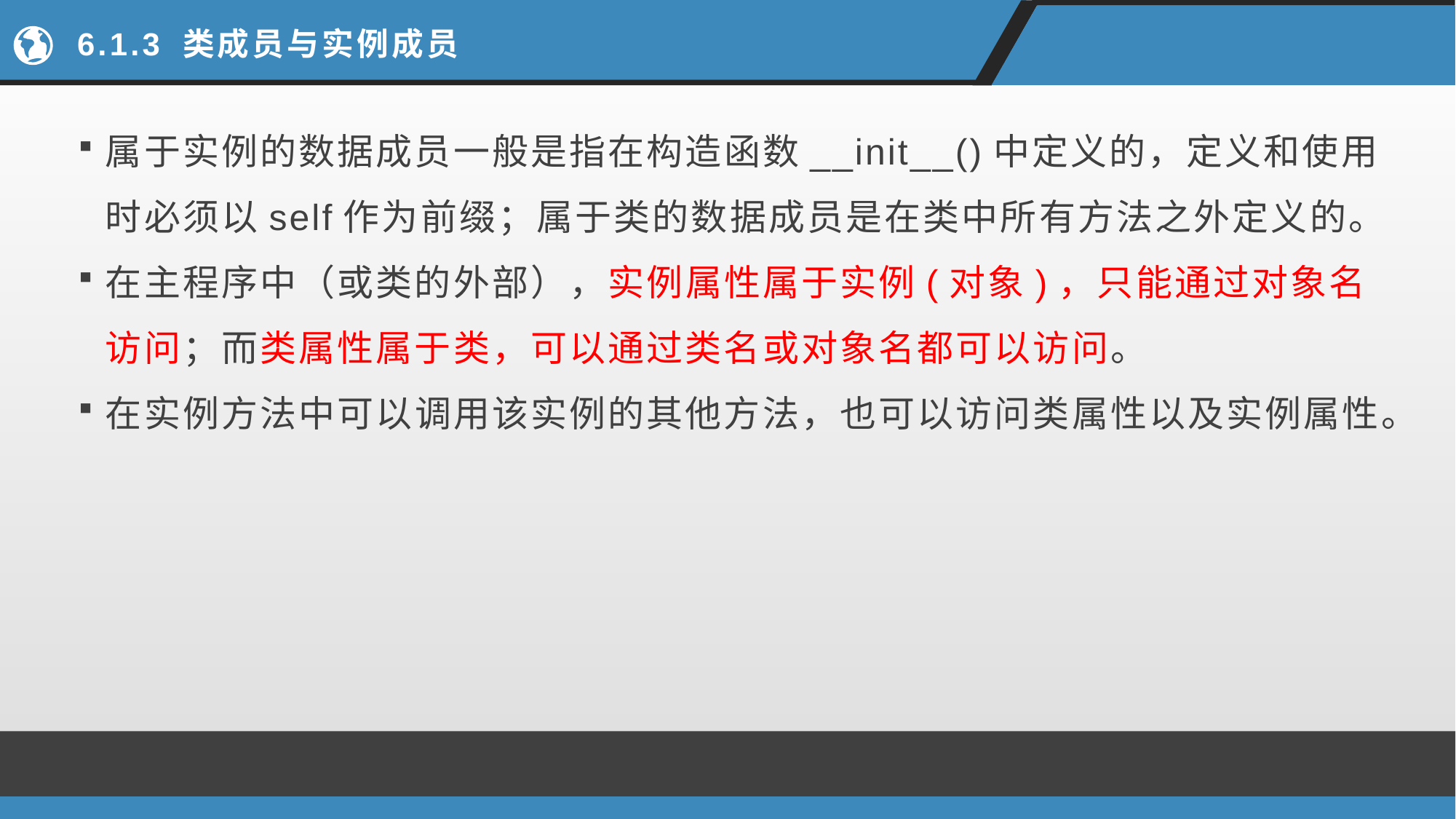

# 6.1.3 类成员与实例成员

属于实例的数据成员一般是指在构造函数__init__()中定义的，定义和使用时必须以self作为前缀；属于类的数据成员是在类中所有方法之外定义的。
在主程序中（或类的外部），实例属性属于实例(对象)，只能通过对象名访问；而类属性属于类，可以通过类名或对象名都可以访问。
在实例方法中可以调用该实例的其他方法，也可以访问类属性以及实例属性。
10